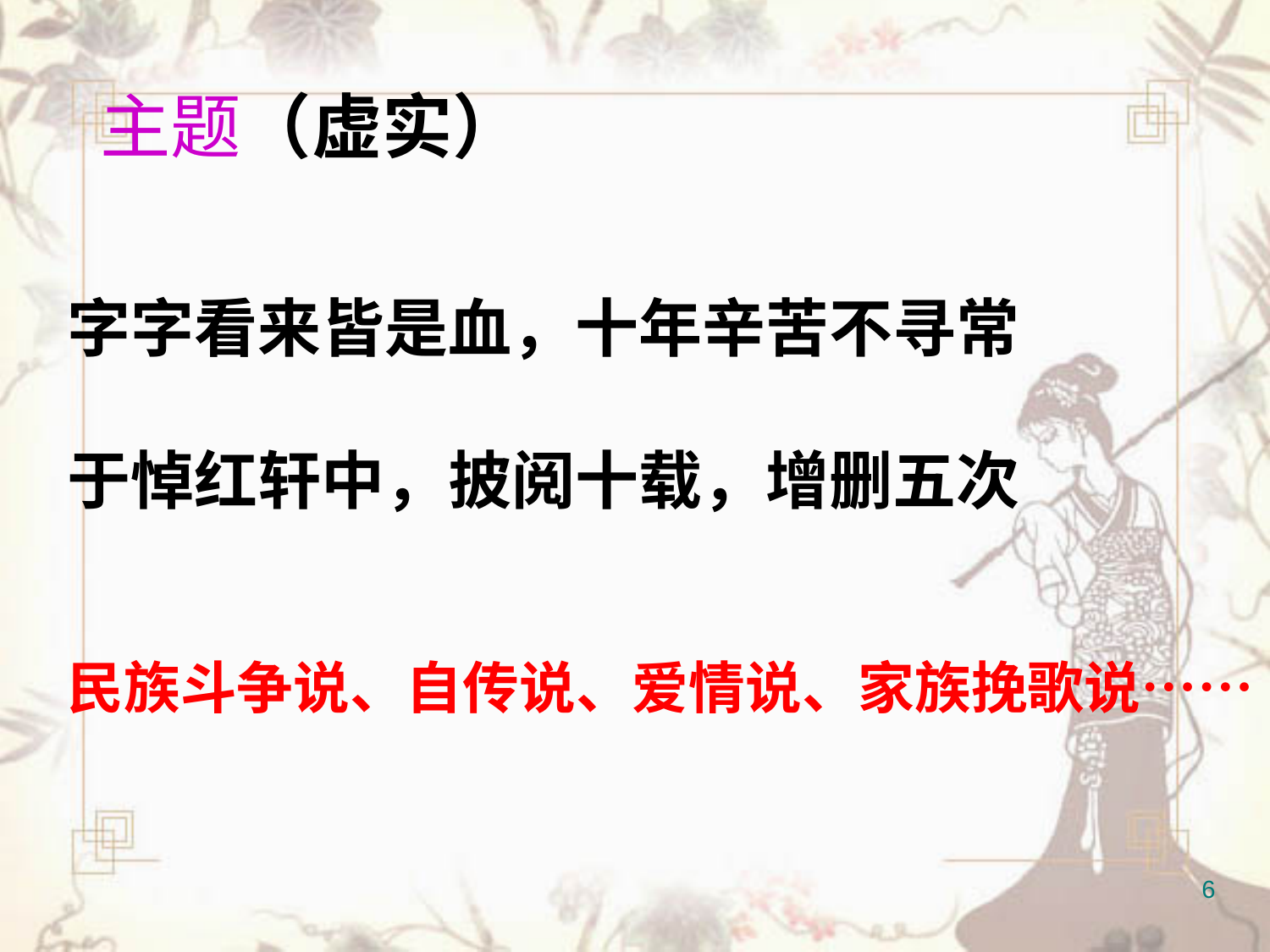

主题（虚实）

字字看来皆是血，十年辛苦不寻常

于悼红轩中，披阅十载，增删五次

民族斗争说、自传说、爱情说、家族挽歌说……
6